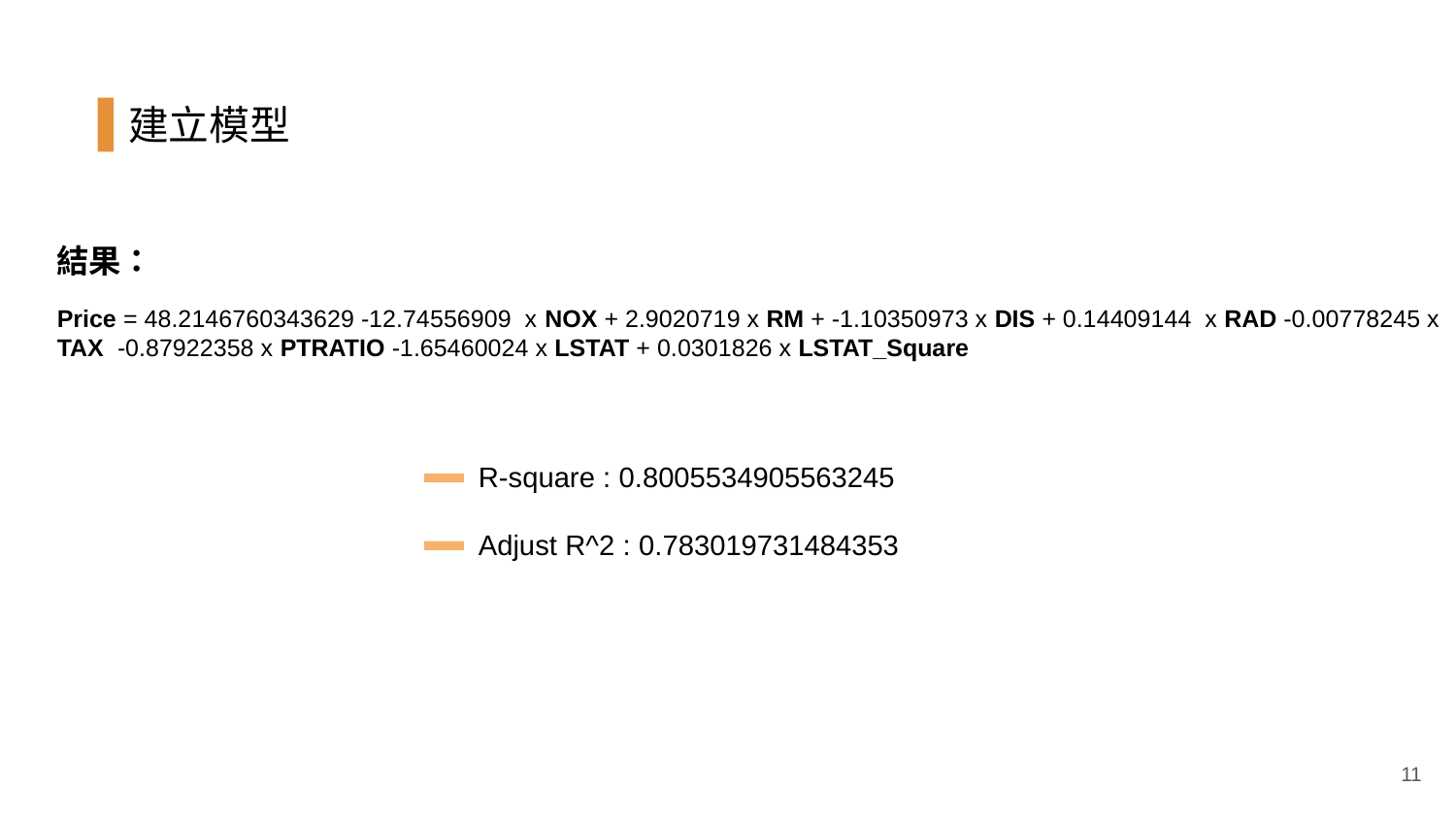

建立模型

結果：
Price = 48.2146760343629 -12.74556909  x NOX + 2.9020719 x RM + -1.10350973 x DIS + 0.14409144  x RAD -0.00778245 x TAX  -0.87922358 x PTRATIO -1.65460024 x LSTAT + 0.0301826 x LSTAT_Square
R-square : 0.8005534905563245

Adjust R^2 : 0.783019731484353

11